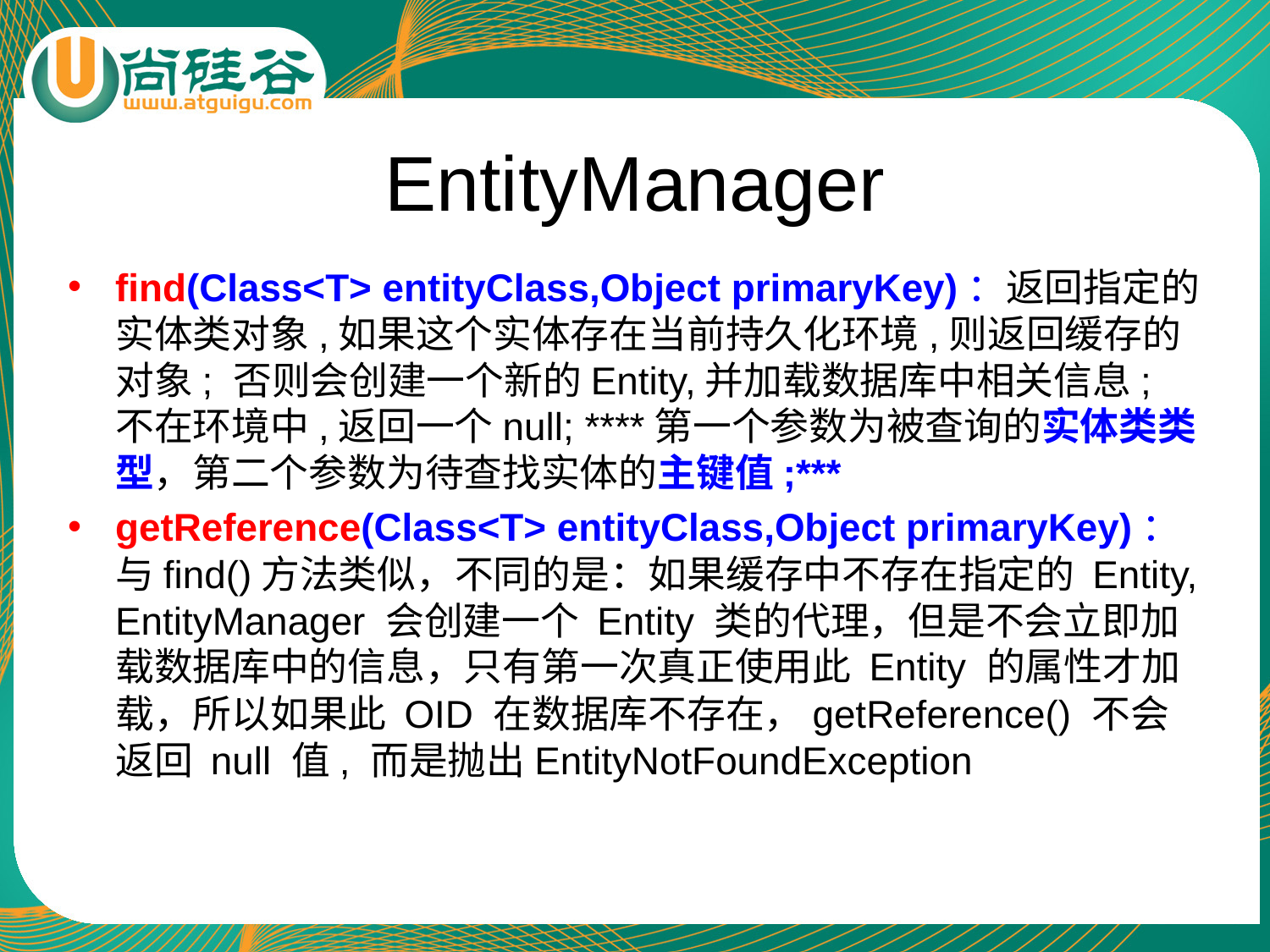

# EntityManager
find(Class<T> entityClass,Object primaryKey)：返回指定的实体类对象,如果这个实体存在当前持久化环境,则返回缓存的对象; 否则会创建一个新的Entity,并加载数据库中相关信息; 不在环境中,返回一个null; ****第一个参数为被查询的实体类类型，第二个参数为待查找实体的主键值;***
getReference(Class<T> entityClass,Object primaryKey)：与find()方法类似，不同的是：如果缓存中不存在指定的 Entity, EntityManager 会创建一个 Entity 类的代理，但是不会立即加载数据库中的信息，只有第一次真正使用此 Entity 的属性才加载，所以如果此 OID 在数据库不存在，getReference() 不会返回 null 值, 而是抛出EntityNotFoundException